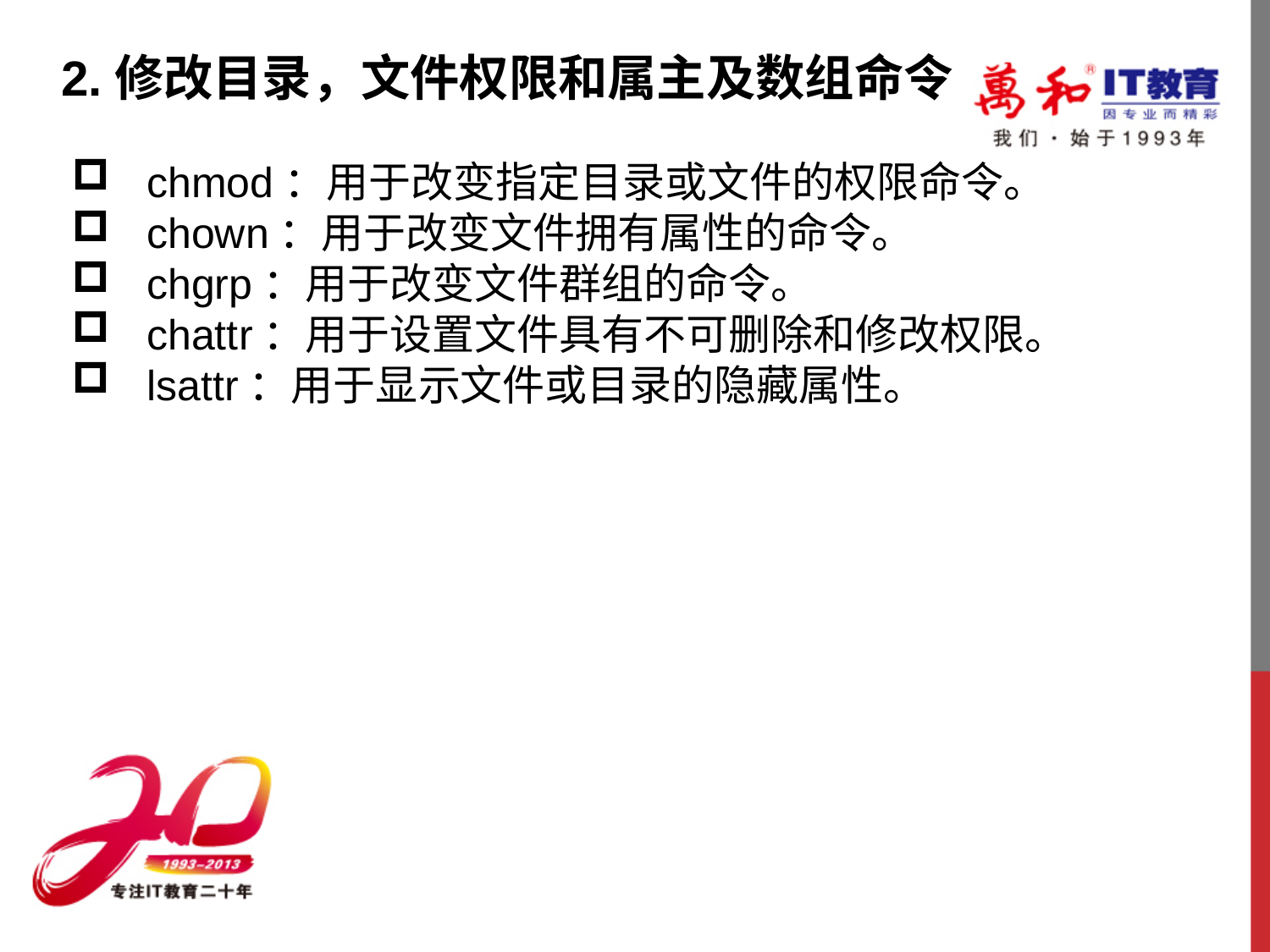

2.修改目录，文件权限和属主及数组命令
   chmod：用于改变指定目录或文件的权限命令。
   chown：用于改变文件拥有属性的命令。
   chgrp：用于改变文件群组的命令。
   chattr：用于设置文件具有不可删除和修改权限。
   lsattr：用于显示文件或目录的隐藏属性。